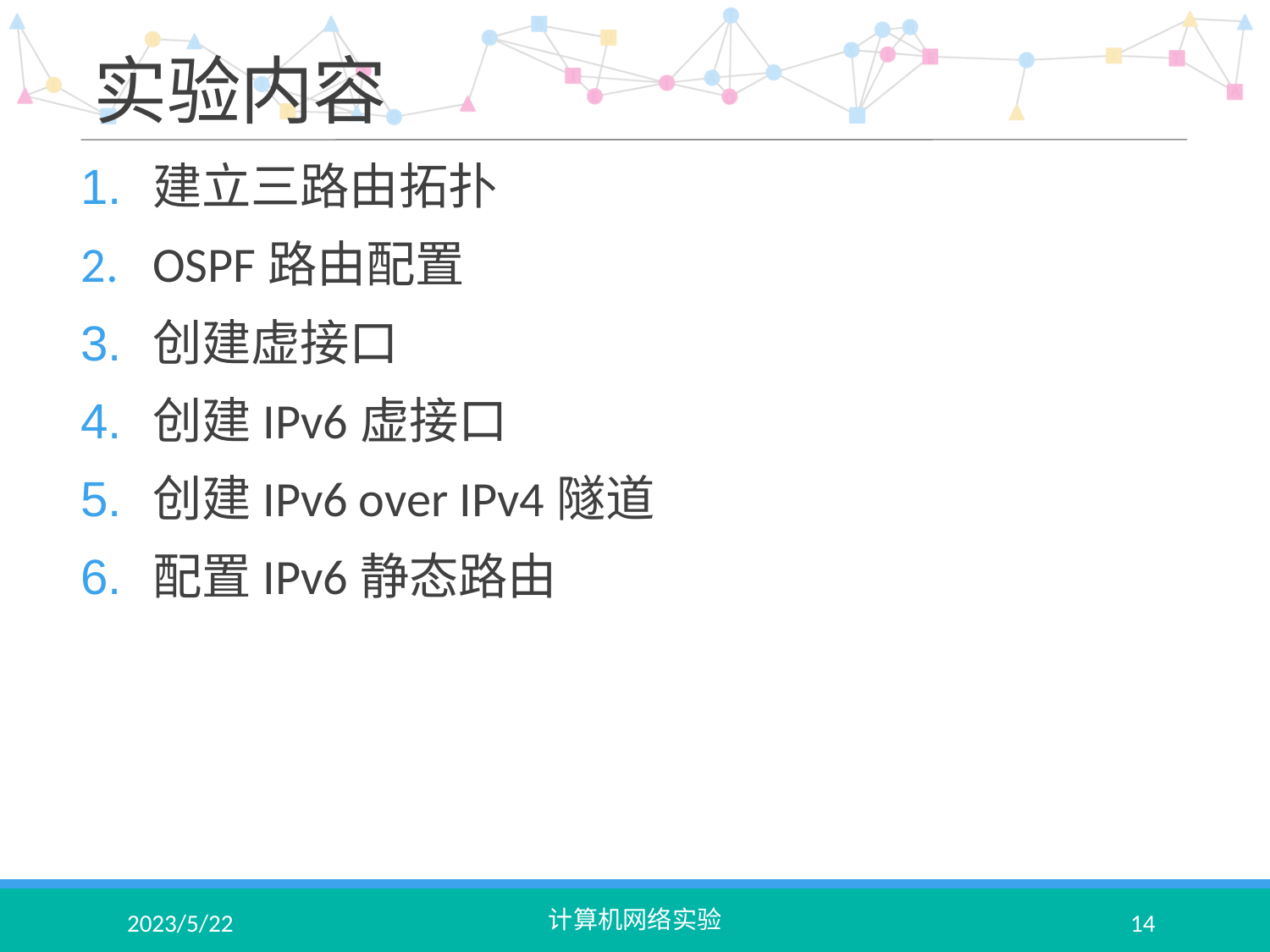

# 实验内容
建立三路由拓扑
OSPF路由配置
创建虚接口
创建IPv6虚接口
创建IPv6 over IPv4隧道
配置IPv6静态路由

2023/5/22
计算机网络实验
14